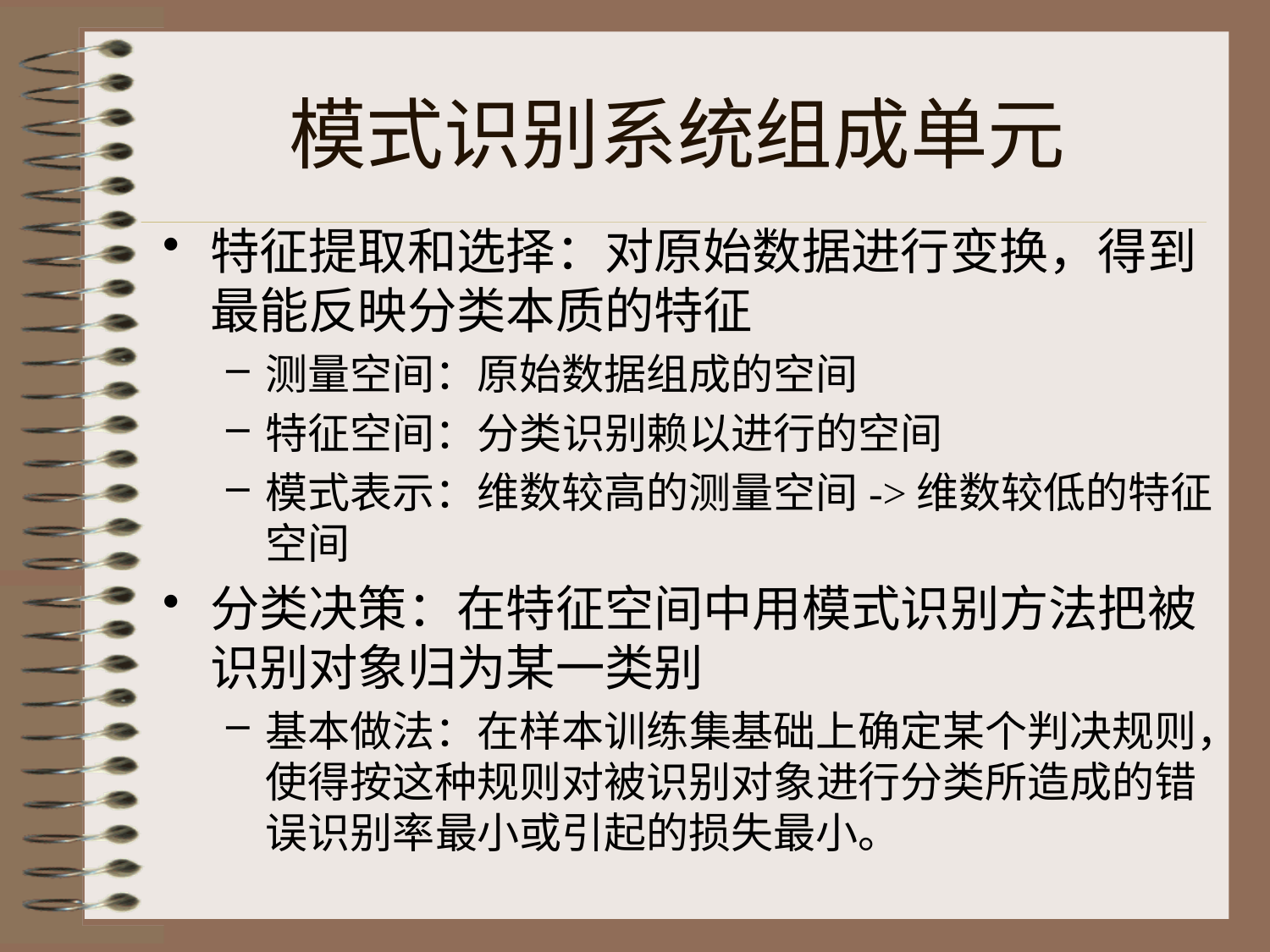

# 模式识别系统组成单元
特征提取和选择：对原始数据进行变换，得到最能反映分类本质的特征
测量空间：原始数据组成的空间
特征空间：分类识别赖以进行的空间
模式表示：维数较高的测量空间->维数较低的特征空间
分类决策：在特征空间中用模式识别方法把被识别对象归为某一类别
基本做法：在样本训练集基础上确定某个判决规则，使得按这种规则对被识别对象进行分类所造成的错误识别率最小或引起的损失最小。